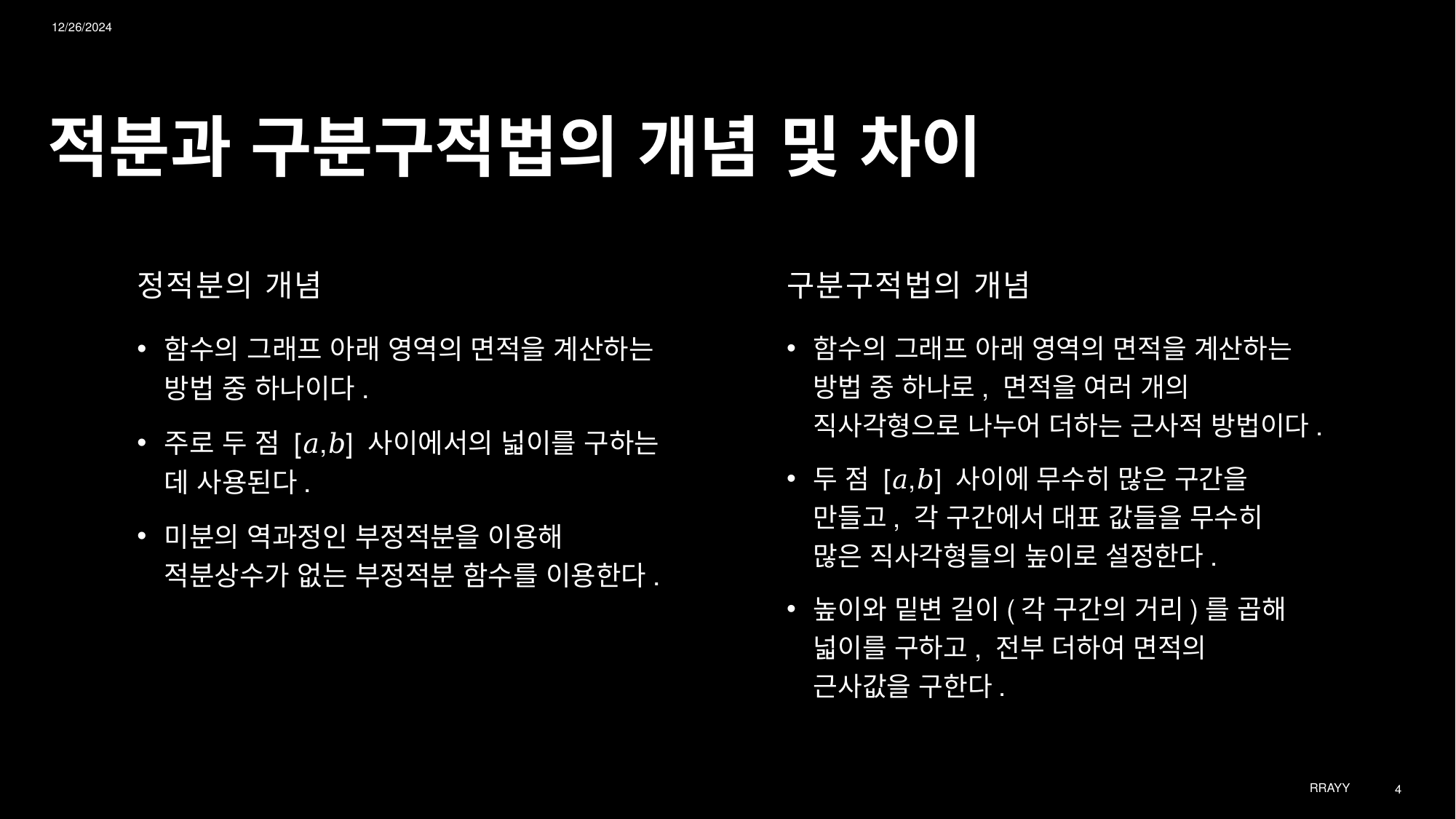

12/26/2024
# 적분과 구분구적법의 개념 및 차이
정적분의 개념
구분구적법의 개념
함수의 그래프 아래 영역의 면적을 계산하는 방법 중 하나로, 면적을 여러 개의 직사각형으로 나누어 더하는 근사적 방법이다.
두 점 [𝑎,𝑏] 사이에 무수히 많은 구간을 만들고, 각 구간에서 대표 값들을 무수히 많은 직사각형들의 높이로 설정한다.
높이와 밑변 길이(각 구간의 거리)를 곱해 넓이를 구하고, 전부 더하여 면적의 근사값을 구한다.
함수의 그래프 아래 영역의 면적을 계산하는 방법 중 하나이다.
주로 두 점 [𝑎,𝑏] 사이에서의 넓이를 구하는 데 사용된다.
미분의 역과정인 부정적분을 이용해 적분상수가 없는 부정적분 함수를 이용한다.
RRAYY
4